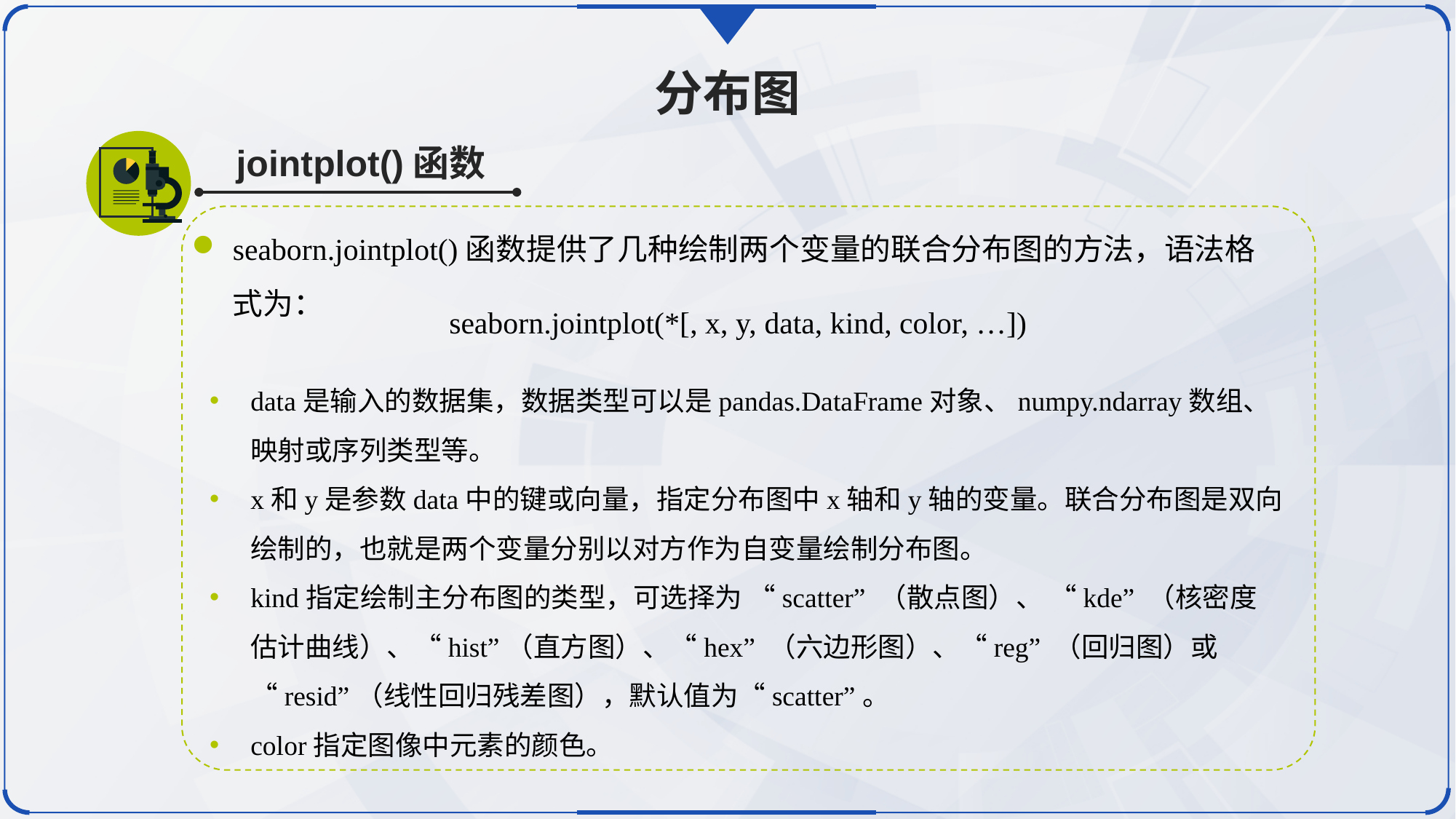

分布图

jointplot()函数

seaborn.jointplot()函数提供了几种绘制两个变量的联合分布图的方法，语法格式为：
seaborn.jointplot(*[, x, y, data, kind, color, …])
data是输入的数据集，数据类型可以是pandas.DataFrame对象、numpy.ndarray数组、映射或序列类型等。
x和y是参数data中的键或向量，指定分布图中x轴和y轴的变量。联合分布图是双向绘制的，也就是两个变量分别以对方作为自变量绘制分布图。
kind指定绘制主分布图的类型，可选择为 “scatter” （散点图）、 “kde” （核密度估计曲线）、“hist”（直方图）、“hex” （六边形图）、“reg” （回归图）或 “resid”（线性回归残差图），默认值为“scatter”。
color指定图像中元素的颜色。